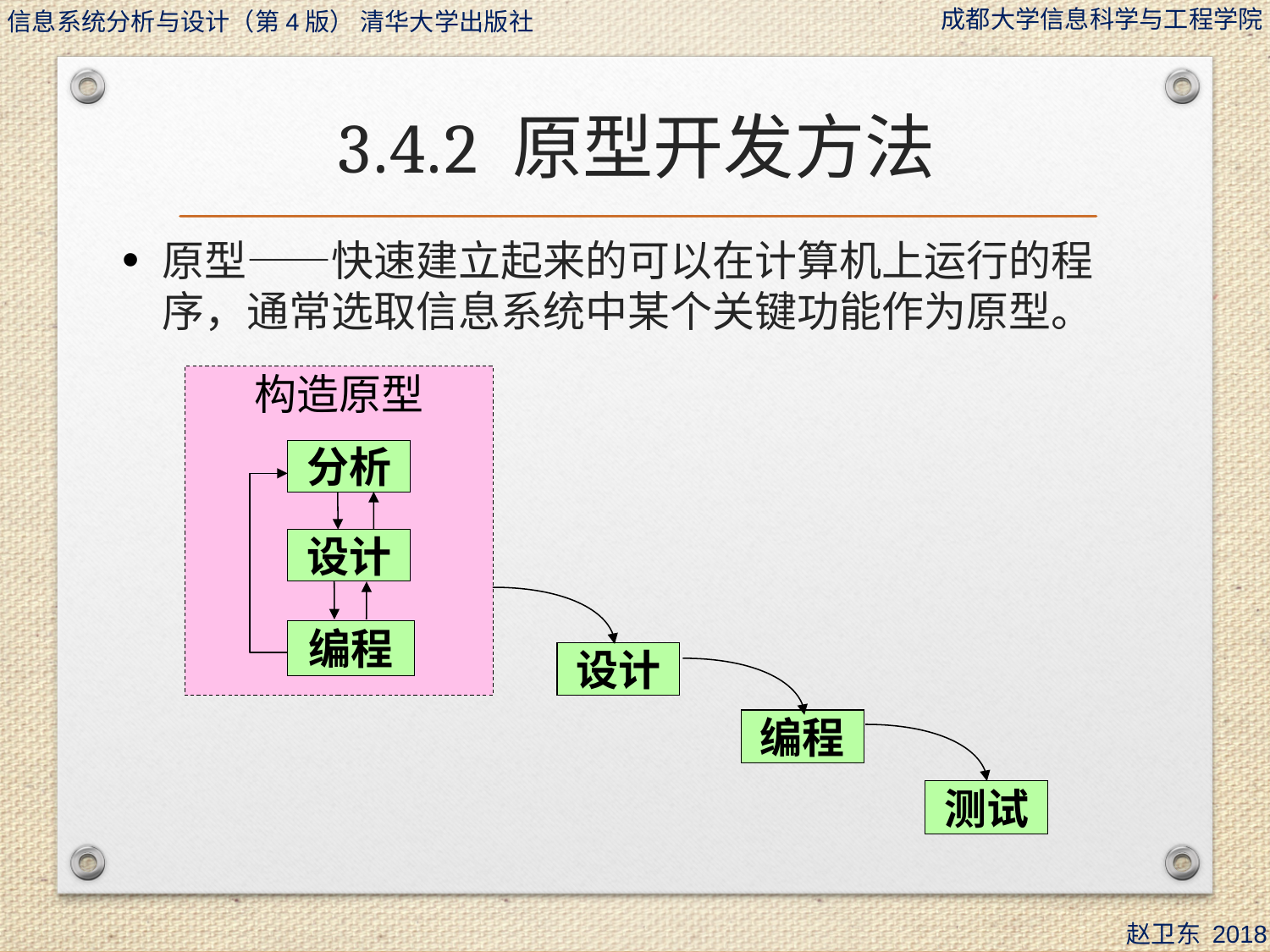

# 3.4.2 原型开发方法
原型——快速建立起来的可以在计算机上运行的程序，通常选取信息系统中某个关键功能作为原型。
构造原型
分析

设计

编程
设计

编程

测试